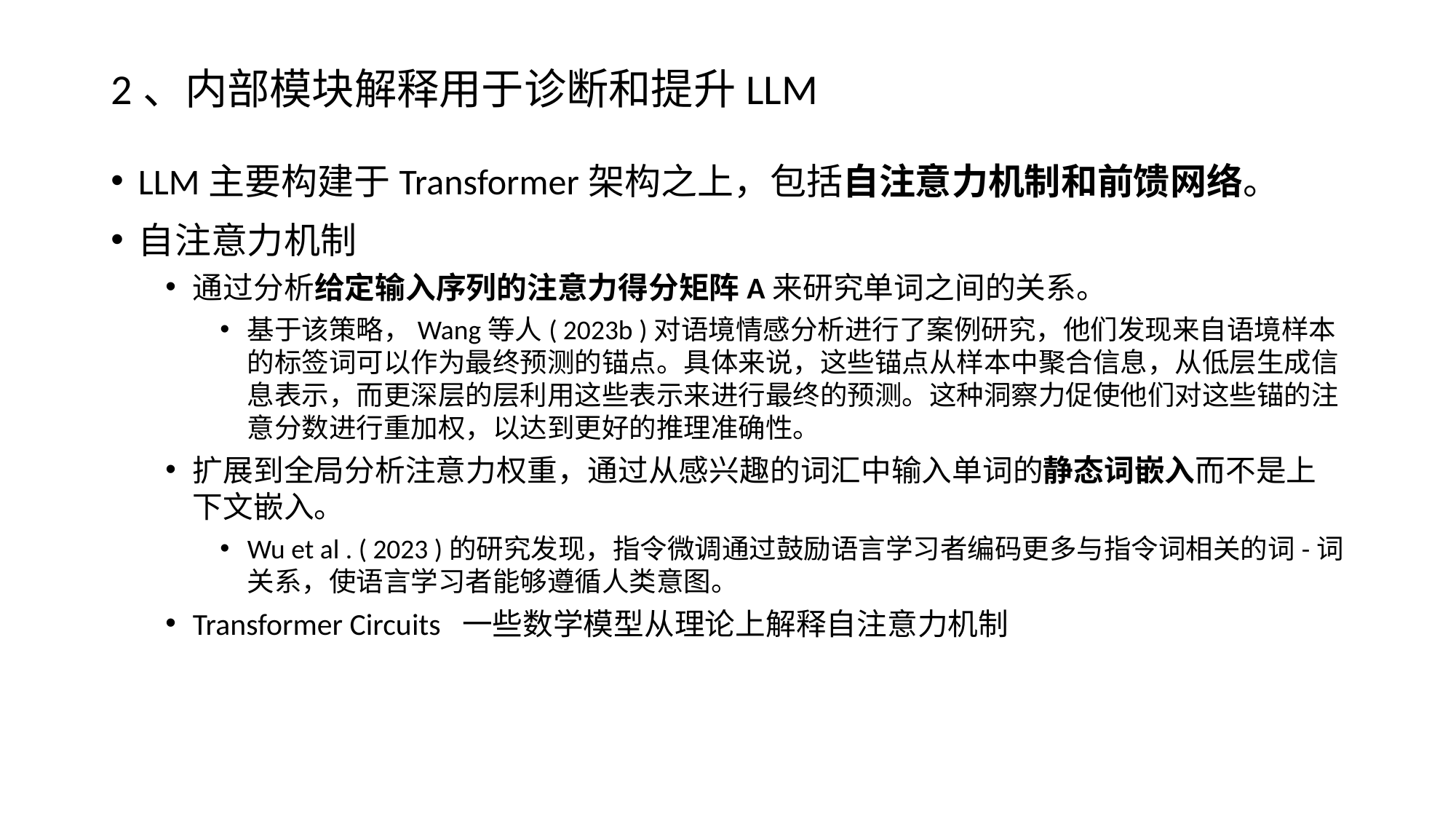

# 2、内部模块解释用于诊断和提升LLM
LLM主要构建于Transformer架构之上，包括自注意力机制和前馈网络。
自注意力机制
通过分析给定输入序列的注意力得分矩阵A来研究单词之间的关系。
基于该策略，Wang等人( 2023b )对语境情感分析进行了案例研究，他们发现来自语境样本的标签词可以作为最终预测的锚点。具体来说，这些锚点从样本中聚合信息，从低层生成信息表示，而更深层的层利用这些表示来进行最终的预测。这种洞察力促使他们对这些锚的注意分数进行重加权，以达到更好的推理准确性。
扩展到全局分析注意力权重，通过从感兴趣的词汇中输入单词的静态词嵌入而不是上下文嵌入。
Wu et al . ( 2023 )的研究发现，指令微调通过鼓励语言学习者编码更多与指令词相关的词-词关系，使语言学习者能够遵循人类意图。
Transformer Circuits  一些数学模型从理论上解释自注意力机制